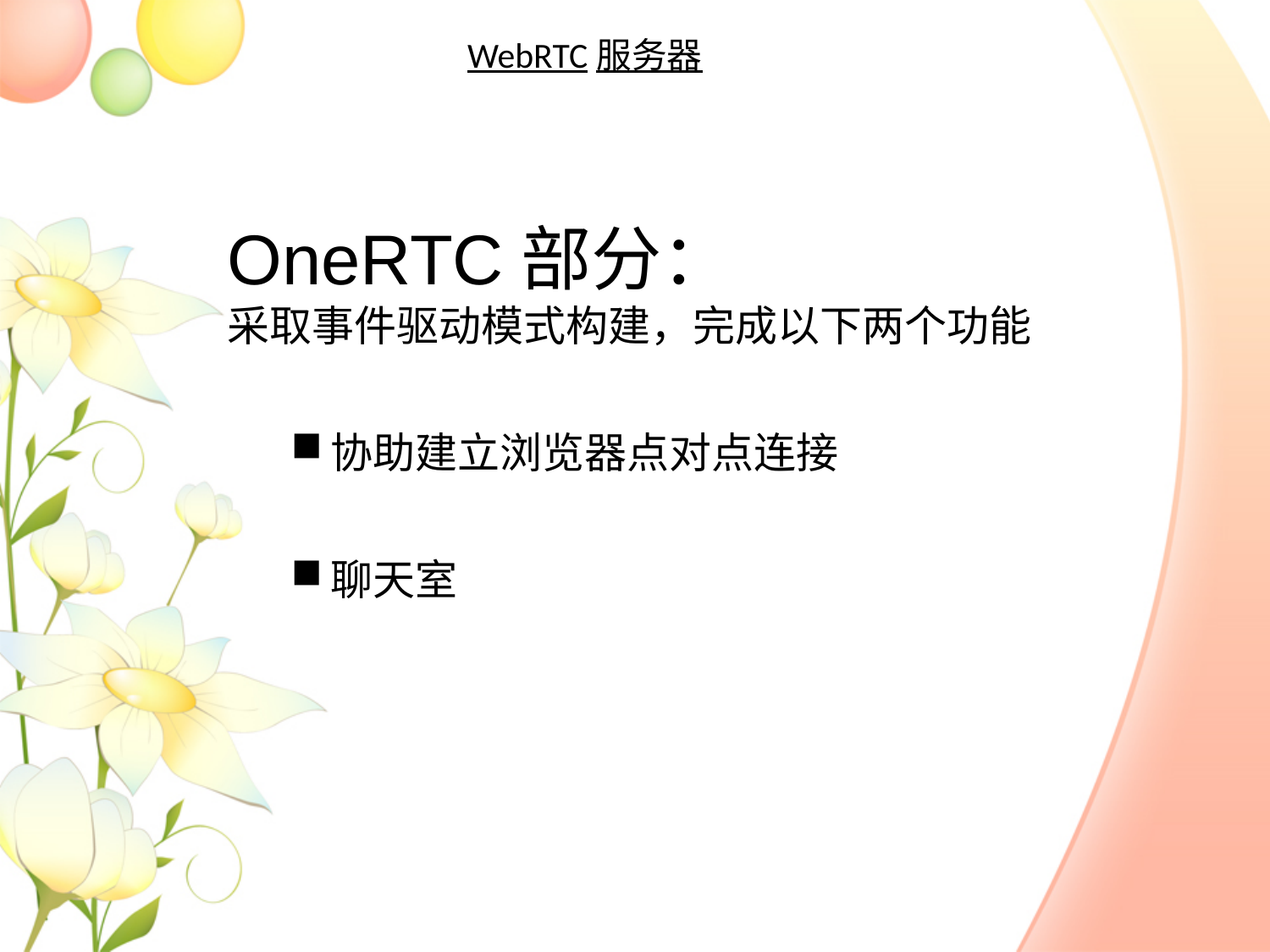

WebRTC服务器
OneRTC部分：
采取事件驱动模式构建，完成以下两个功能
协助建立浏览器点对点连接
聊天室